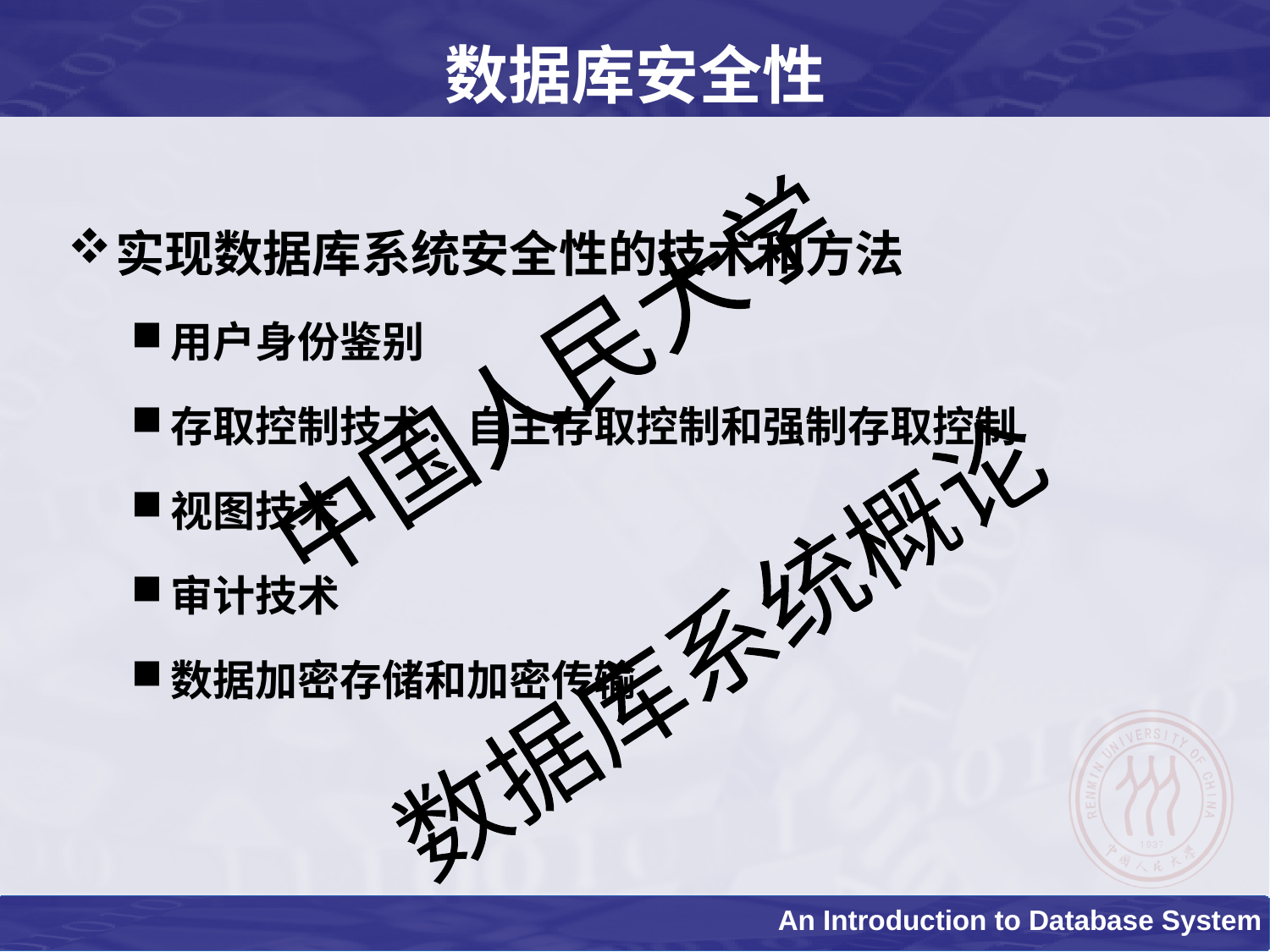

数据库安全性
实现数据库系统安全性的技术和方法
用户身份鉴别
存取控制技术：自主存取控制和强制存取控制
视图技术
审计技术
数据加密存储和加密传输